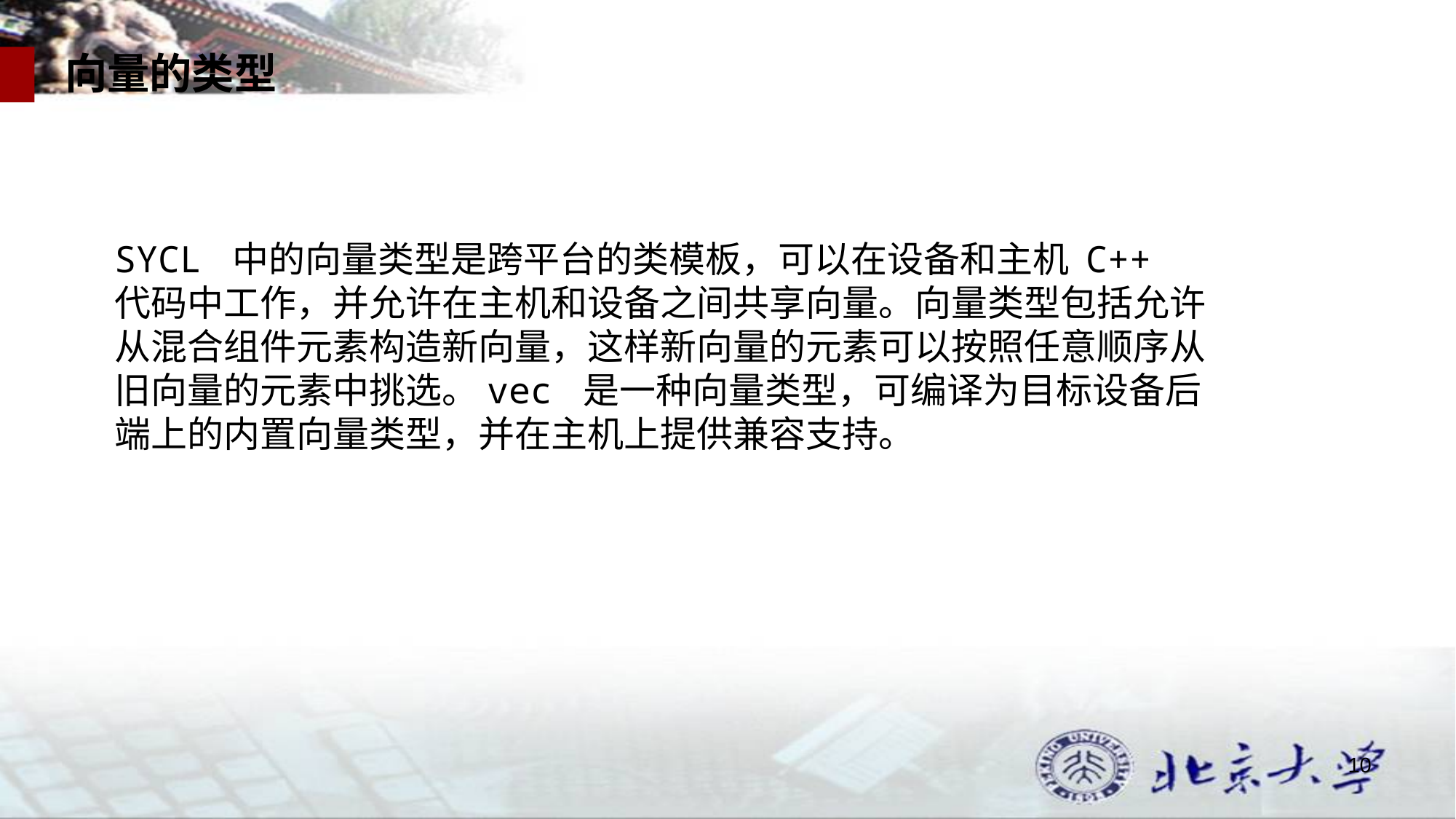

向量的类型

SYCL 中的向量类型是跨平台的类模板，可以在设备和主机 C++ 代码中工作，并允许在主机和设备之间共享向量。向量类型包括允许从混合组件元素构造新向量，这样新向量的元素可以按照任意顺序从旧向量的元素中挑选。vec 是一种向量类型，可编译为目标设备后端上的内置向量类型，并在主机上提供兼容支持。
10